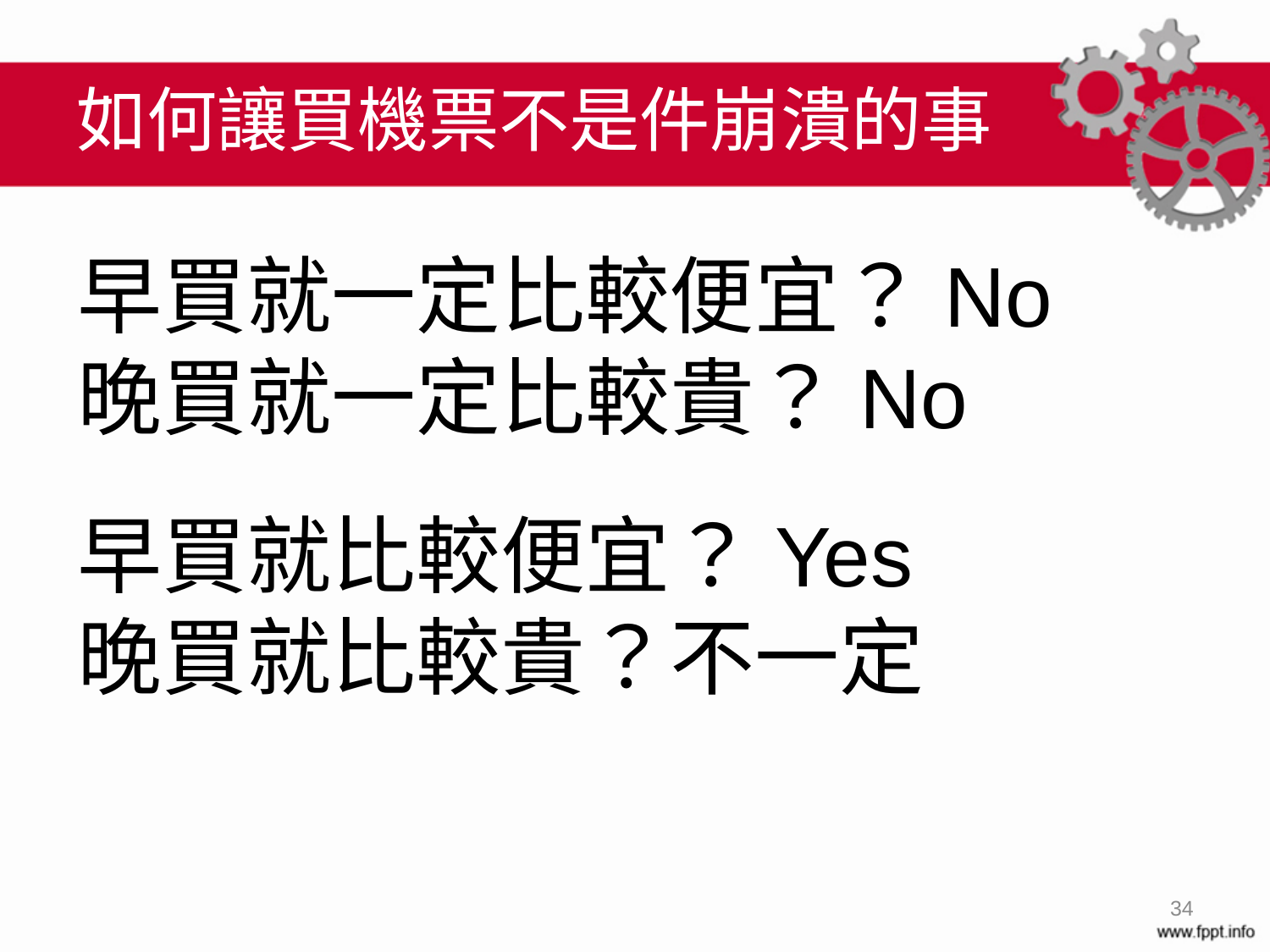

# 如何讓買機票不是件崩潰的事
早買就一定比較便宜？No
晚買就一定比較貴？No
早買就比較便宜？Yes
晚買就比較貴？不一定
34